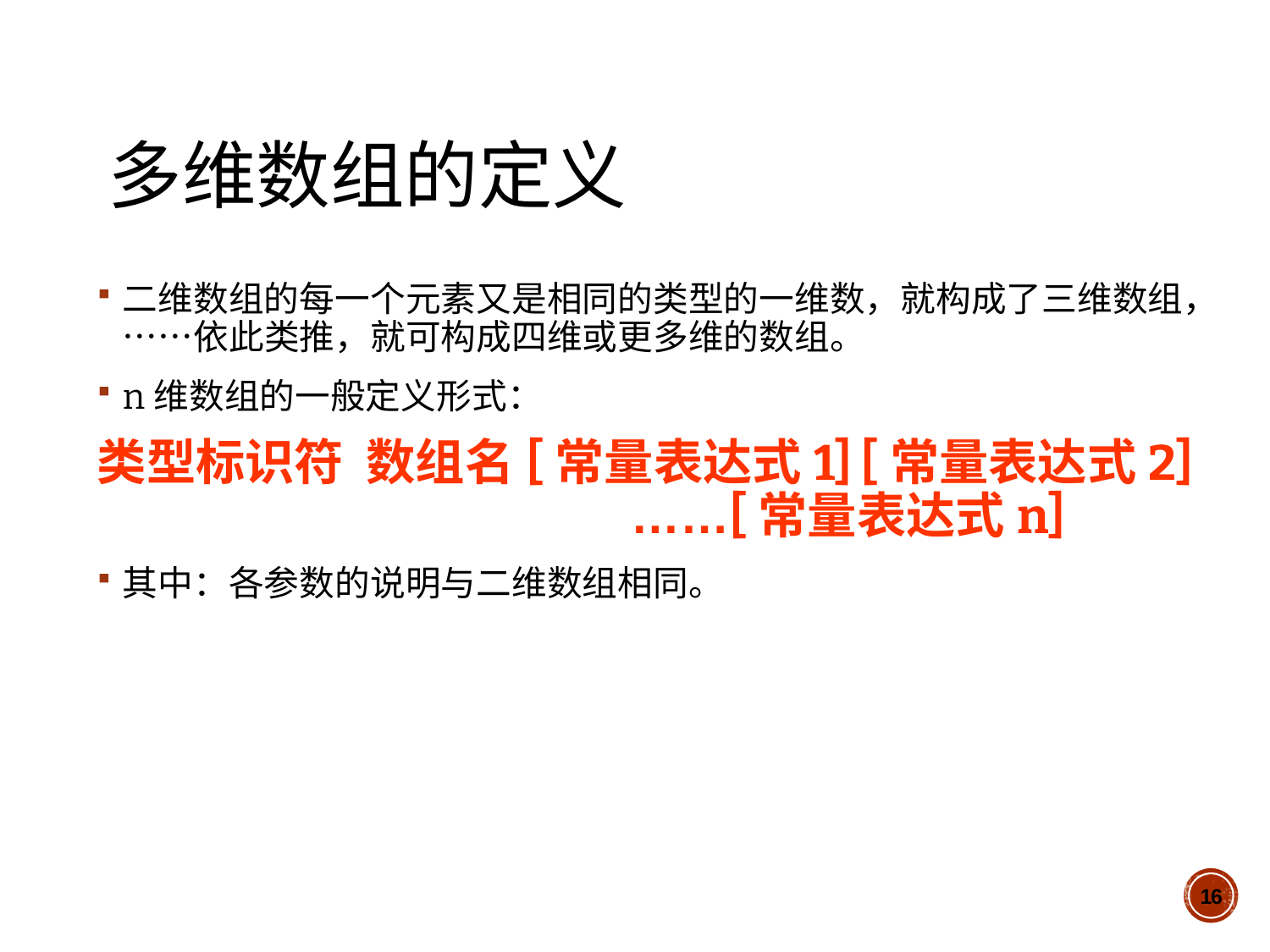

# 多维数组的定义
二维数组的每一个元素又是相同的类型的一维数，就构成了三维数组，……依此类推，就可构成四维或更多维的数组。
n维数组的一般定义形式：
类型标识符  数组名[常量表达式1] [常量表达式2]      				……[常量表达式n]
其中：各参数的说明与二维数组相同。
16